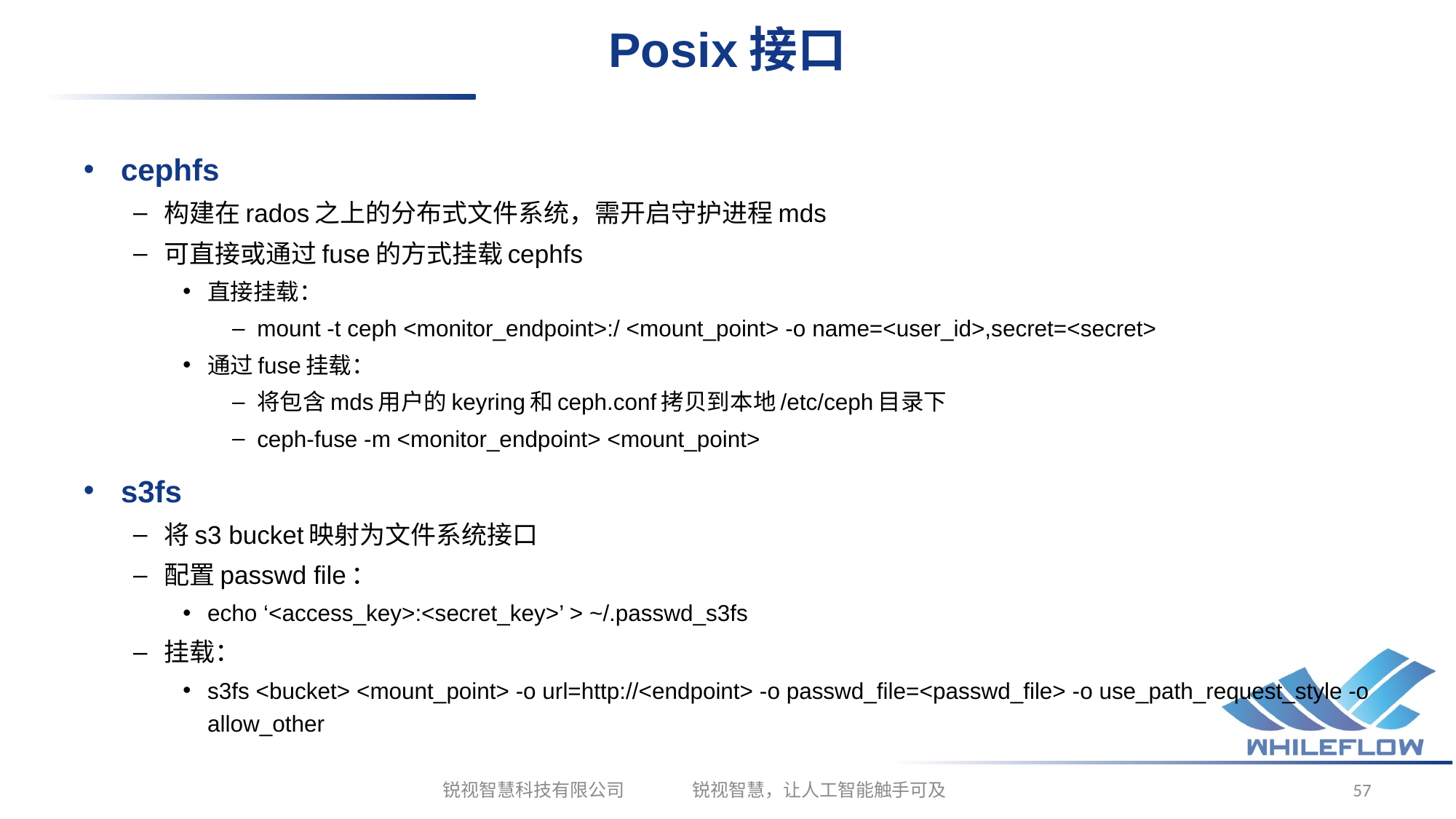

# Posix接口
cephfs
构建在rados之上的分布式文件系统，需开启守护进程mds
可直接或通过fuse的方式挂载cephfs
直接挂载：
mount -t ceph <monitor_endpoint>:/ <mount_point> -o name=<user_id>,secret=<secret>
通过fuse挂载：
将包含mds用户的keyring和ceph.conf拷贝到本地/etc/ceph目录下
ceph-fuse -m <monitor_endpoint> <mount_point>
s3fs
将s3 bucket映射为文件系统接口
配置passwd file：
echo ‘<access_key>:<secret_key>’ > ~/.passwd_s3fs
挂载：
s3fs <bucket> <mount_point> -o url=http://<endpoint> -o passwd_file=<passwd_file> -o use_path_request_style -o allow_other
锐视智慧科技有限公司            锐视智慧，让人工智能触手可及
57